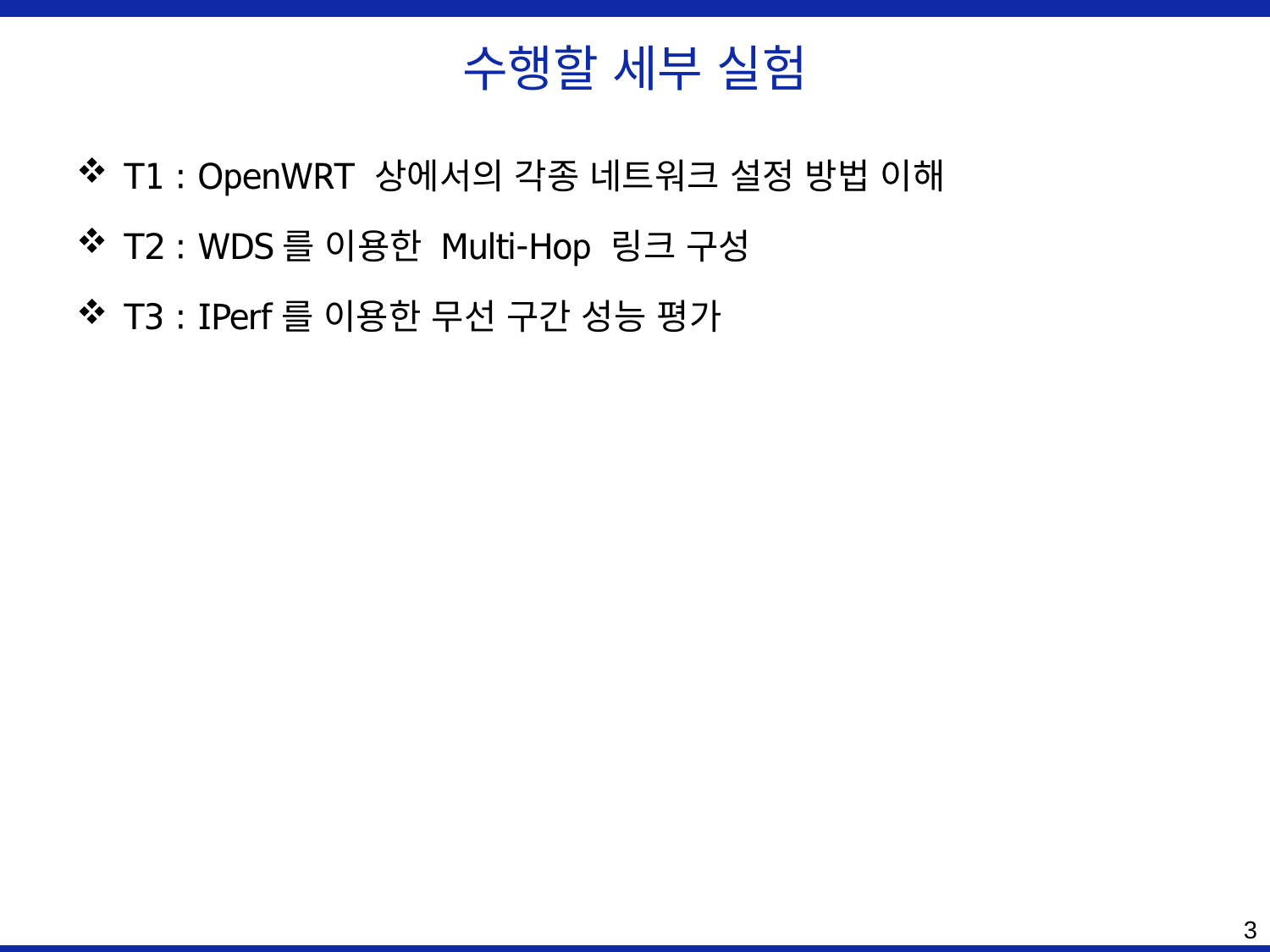

# 수행할 세부 실험
T1 : OpenWRT 상에서의 각종 네트워크 설정 방법 이해
T2 : WDS를 이용한 Multi-Hop 링크 구성
T3 : IPerf를 이용한 무선 구간 성능 평가

3